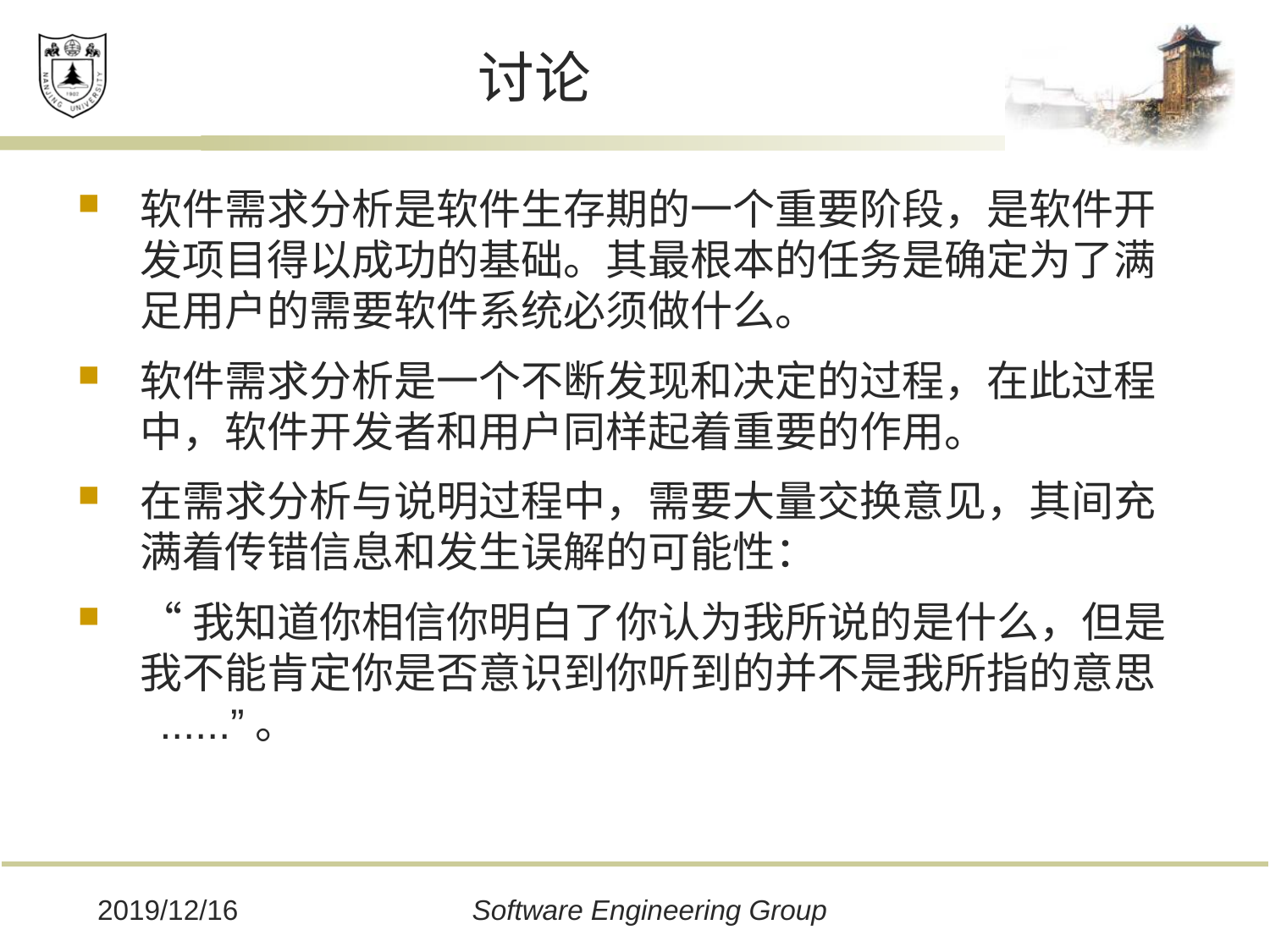

# 讨论
软件需求分析是软件生存期的一个重要阶段，是软件开发项目得以成功的基础。其最根本的任务是确定为了满足用户的需要软件系统必须做什么。
软件需求分析是一个不断发现和决定的过程，在此过程中，软件开发者和用户同样起着重要的作用。
在需求分析与说明过程中，需要大量交换意见，其间充满着传错信息和发生误解的可能性：
“我知道你相信你明白了你认为我所说的是什么，但是我不能肯定你是否意识到你听到的并不是我所指的意思 ......”。

2019/12/16
Software Engineering Group